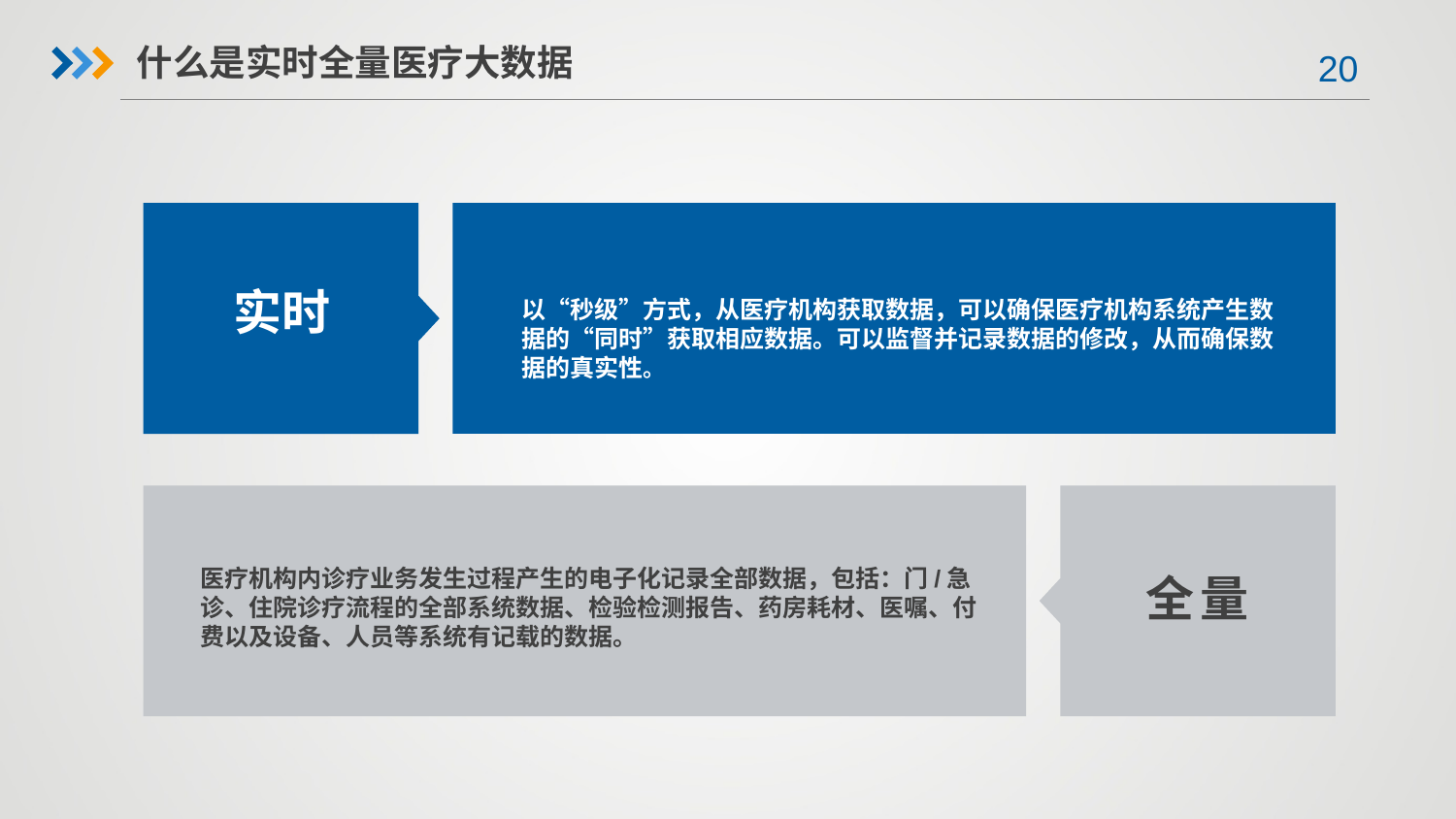

什么是实时全量医疗大数据

实时
以“秒级”方式，从医疗机构获取数据，可以确保医疗机构系统产生数据的“同时”获取相应数据。可以监督并记录数据的修改，从而确保数据的真实性。

医疗机构内诊疗业务发生过程产生的电子化记录全部数据，包括：门/急诊、住院诊疗流程的全部系统数据、检验检测报告、药房耗材、医嘱、付费以及设备、人员等系统有记载的数据。

全量